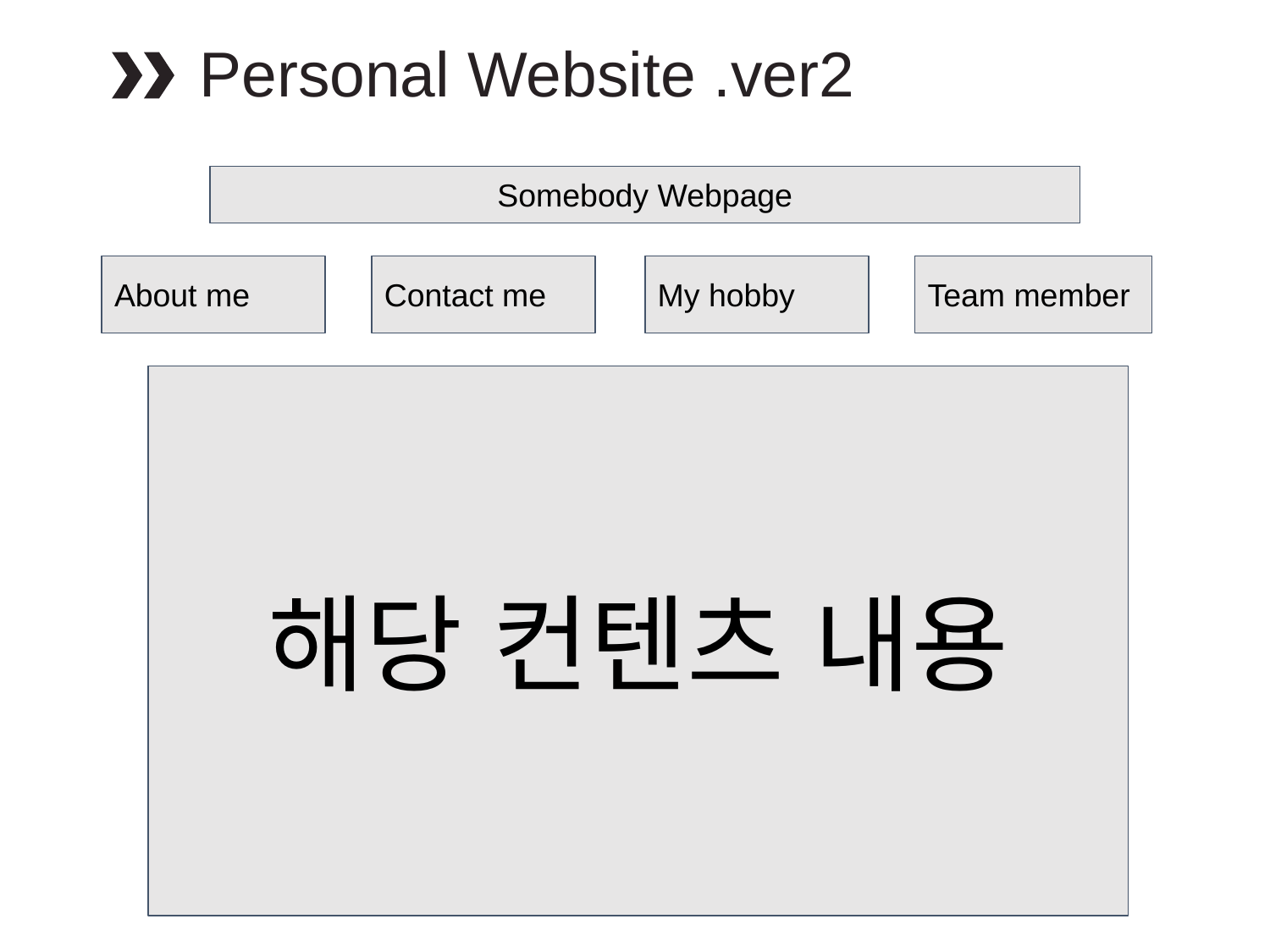

Personal Website .ver2

Somebody Webpage
About me
Contact me
My hobby
Team member
해당 컨텐츠 내용